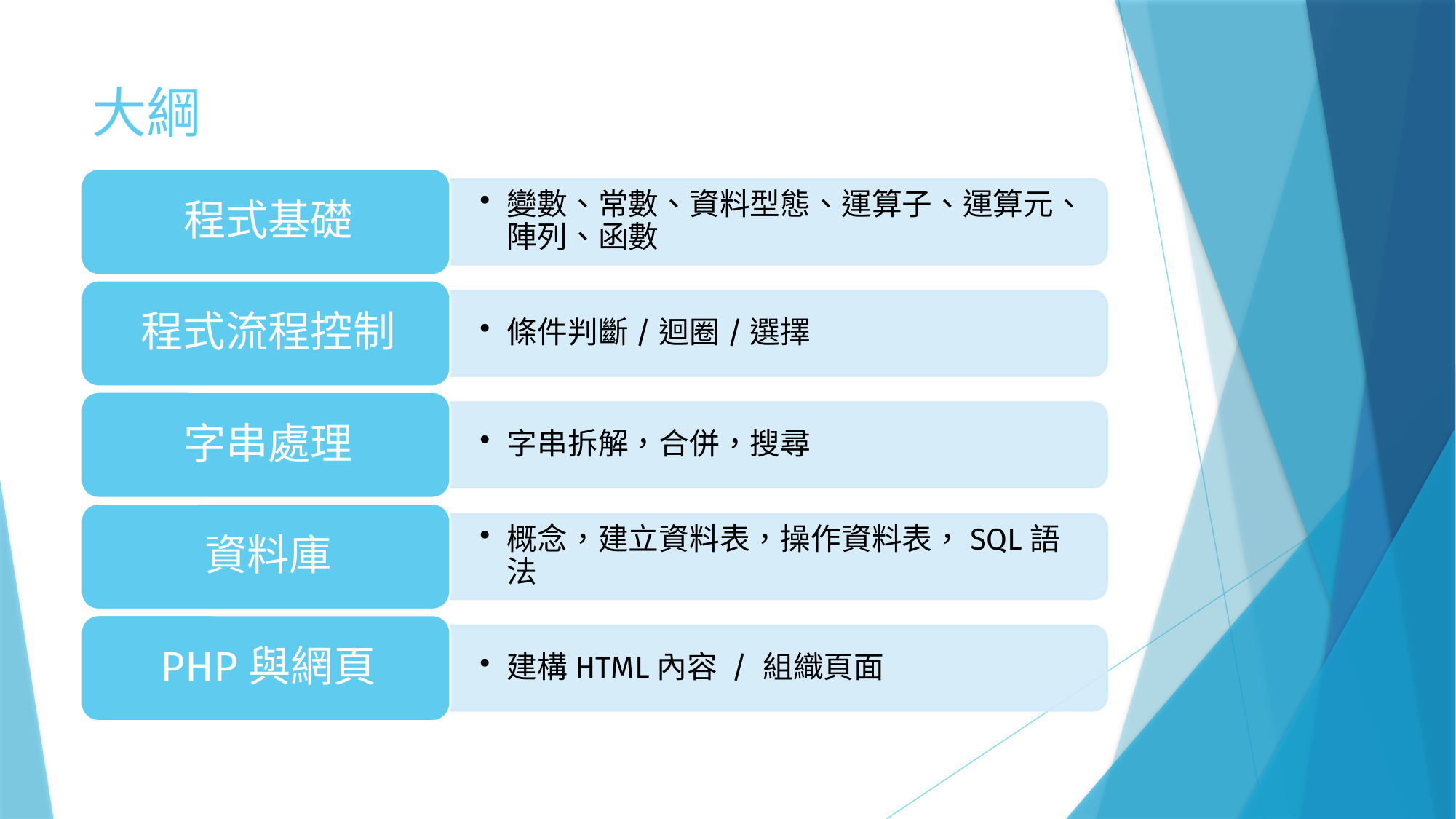

# 大綱
變數、常數、資料型態、運算子、運算元、陣列、函數
程式基礎
條件判斷/迴圈/選擇
程式流程控制
字串拆解，合併，搜尋
字串處理
概念，建立資料表，操作資料表，SQL語法
資料庫
建構HTML內容 / 組織頁面
PHP與網頁